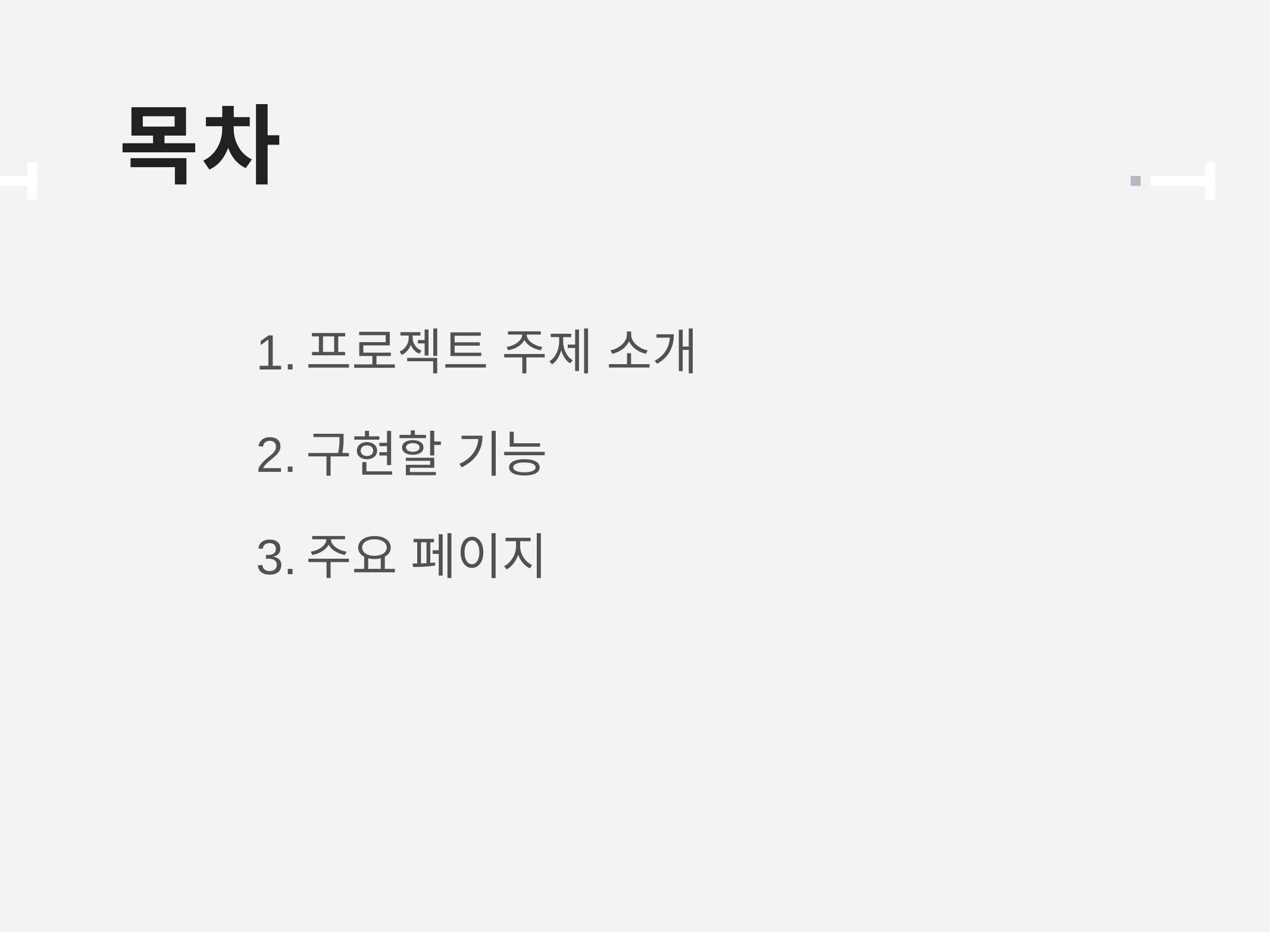

# 목차
프로젝트 주제 소개
구현할 기능
주요 페이지